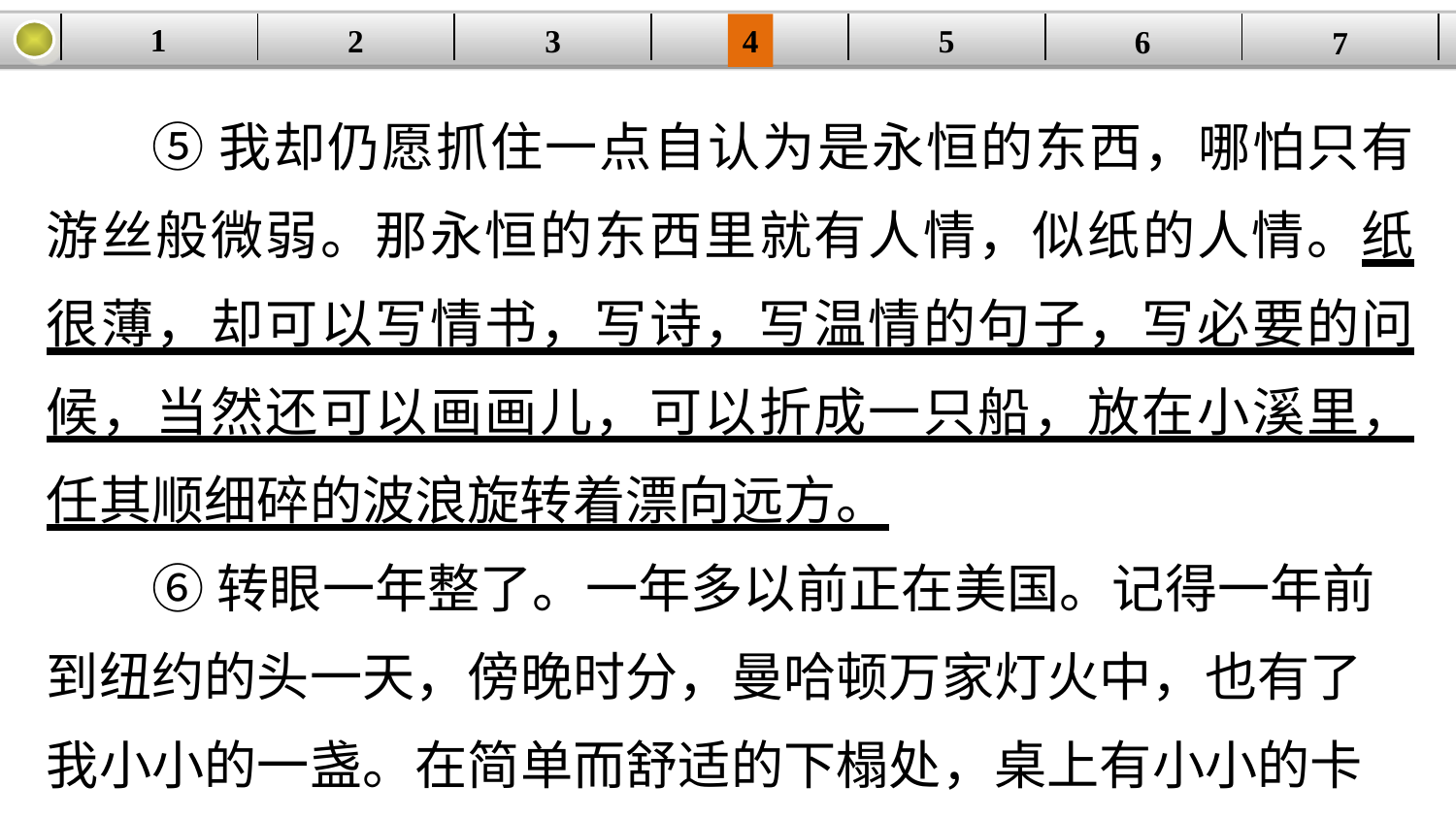

1
5
3
2
|  |  |  |  |  |  |  |
| --- | --- | --- | --- | --- | --- | --- |
4
6
7

⑤我却仍愿抓住一点自认为是永恒的东西，哪怕只有游丝般微弱。那永恒的东西里就有人情，似纸的人情。纸很薄，却可以写情书，写诗，写温情的句子，写必要的问候，当然还可以画画儿，可以折成一只船，放在小溪里，任其顺细碎的波浪旋转着漂向远方。
⑥转眼一年整了。一年多以前正在美国。记得一年前到纽约的头一天，傍晚时分，曼哈顿万家灯火中，也有了我小小的一盏。在简单而舒适的下榻处，桌上有小小的卡片，